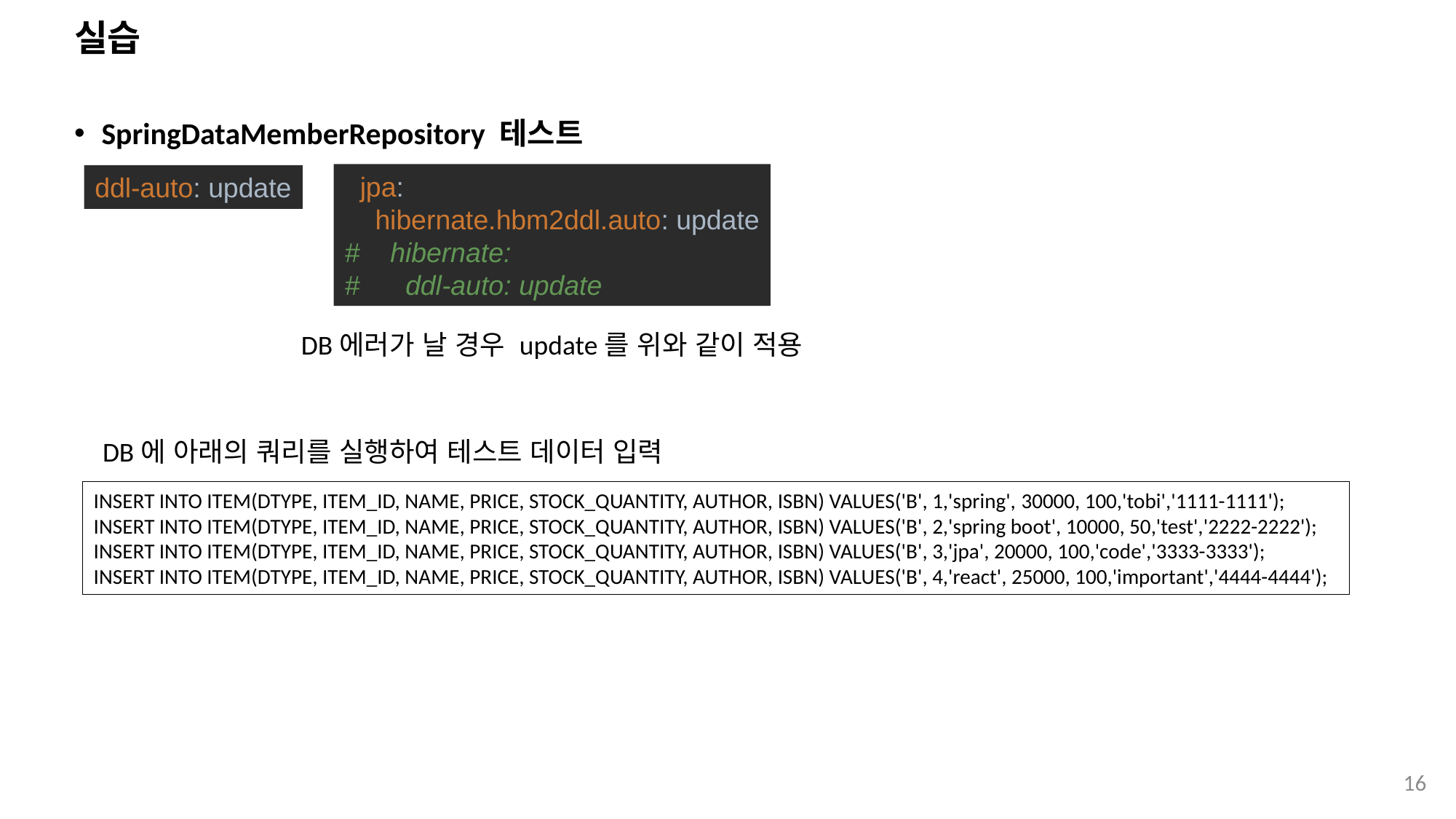

# 실습
SpringDataMemberRepository 테스트

  jpa:
    hibernate.hbm2ddl.auto: update
#    hibernate:
#      ddl-auto: update
ddl-auto: update
DB에러가 날 경우 update를 위와 같이 적용
DB에 아래의 쿼리를 실행하여 테스트 데이터 입력
INSERT INTO ITEM(DTYPE, ITEM_ID, NAME, PRICE, STOCK_QUANTITY, AUTHOR, ISBN) VALUES('B', 1,'spring', 30000, 100,'tobi','1111-1111');
INSERT INTO ITEM(DTYPE, ITEM_ID, NAME, PRICE, STOCK_QUANTITY, AUTHOR, ISBN) VALUES('B', 2,'spring boot', 10000, 50,'test','2222-2222');
INSERT INTO ITEM(DTYPE, ITEM_ID, NAME, PRICE, STOCK_QUANTITY, AUTHOR, ISBN) VALUES('B', 3,'jpa', 20000, 100,'code','3333-3333');
INSERT INTO ITEM(DTYPE, ITEM_ID, NAME, PRICE, STOCK_QUANTITY, AUTHOR, ISBN) VALUES('B', 4,'react', 25000, 100,'important','4444-4444');
16